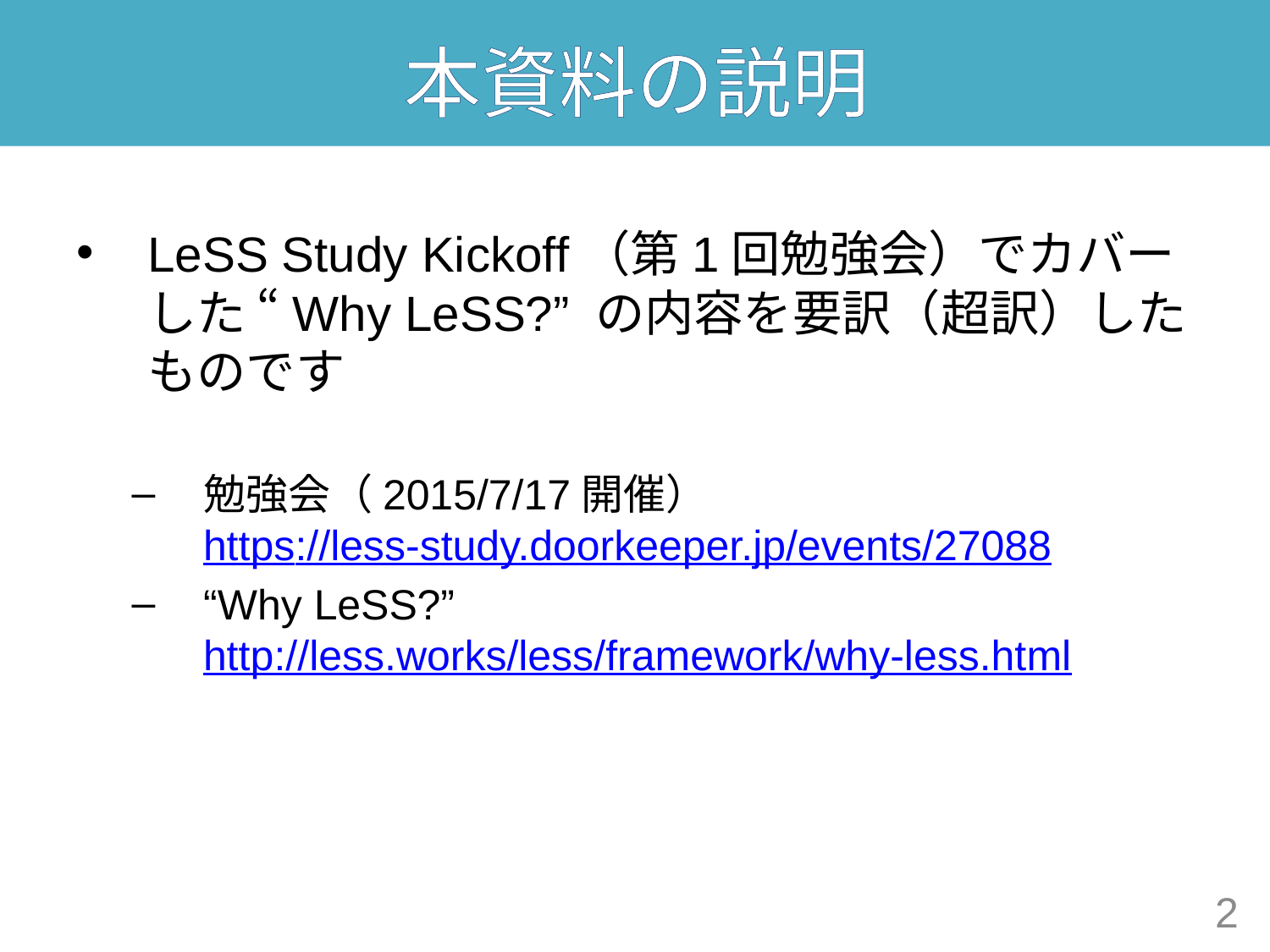

# 本資料の説明
LeSS Study Kickoff（第1回勉強会）でカバー
した “Why LeSS?” の内容を要訳（超訳）した
ものです
勉強会（2015/7/17開催）
https://less-study.doorkeeper.jp/events/27088
“Why LeSS?”
http://less.works/less/framework/why-less.html

2